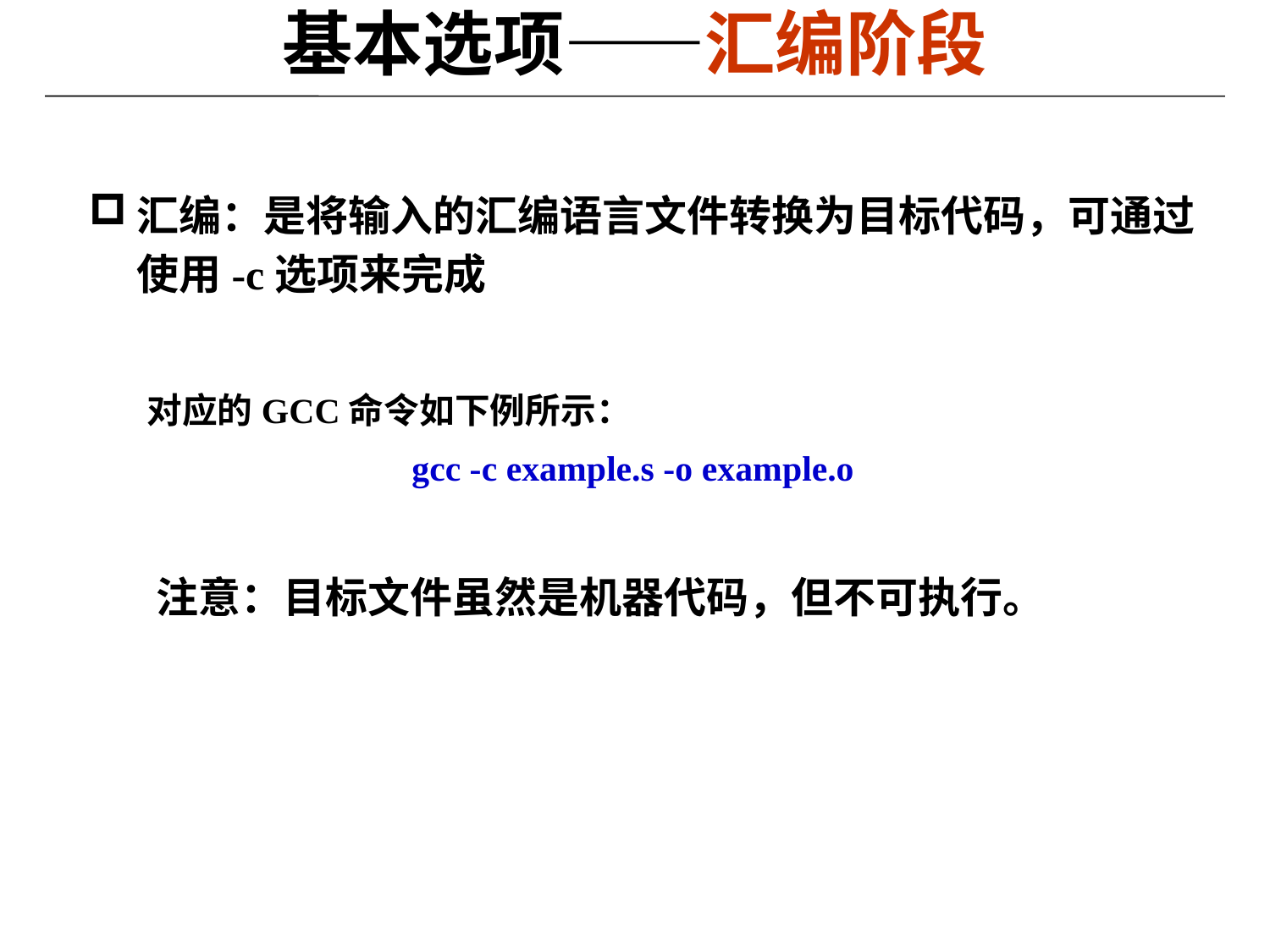

# 基本选项——汇编阶段

汇编：是将输入的汇编语言文件转换为目标代码，可通过使用-c选项来完成

     对应的GCC命令如下例所示：
                                gcc -c example.s -o example.o

      注意：目标文件虽然是机器代码，但不可执行。